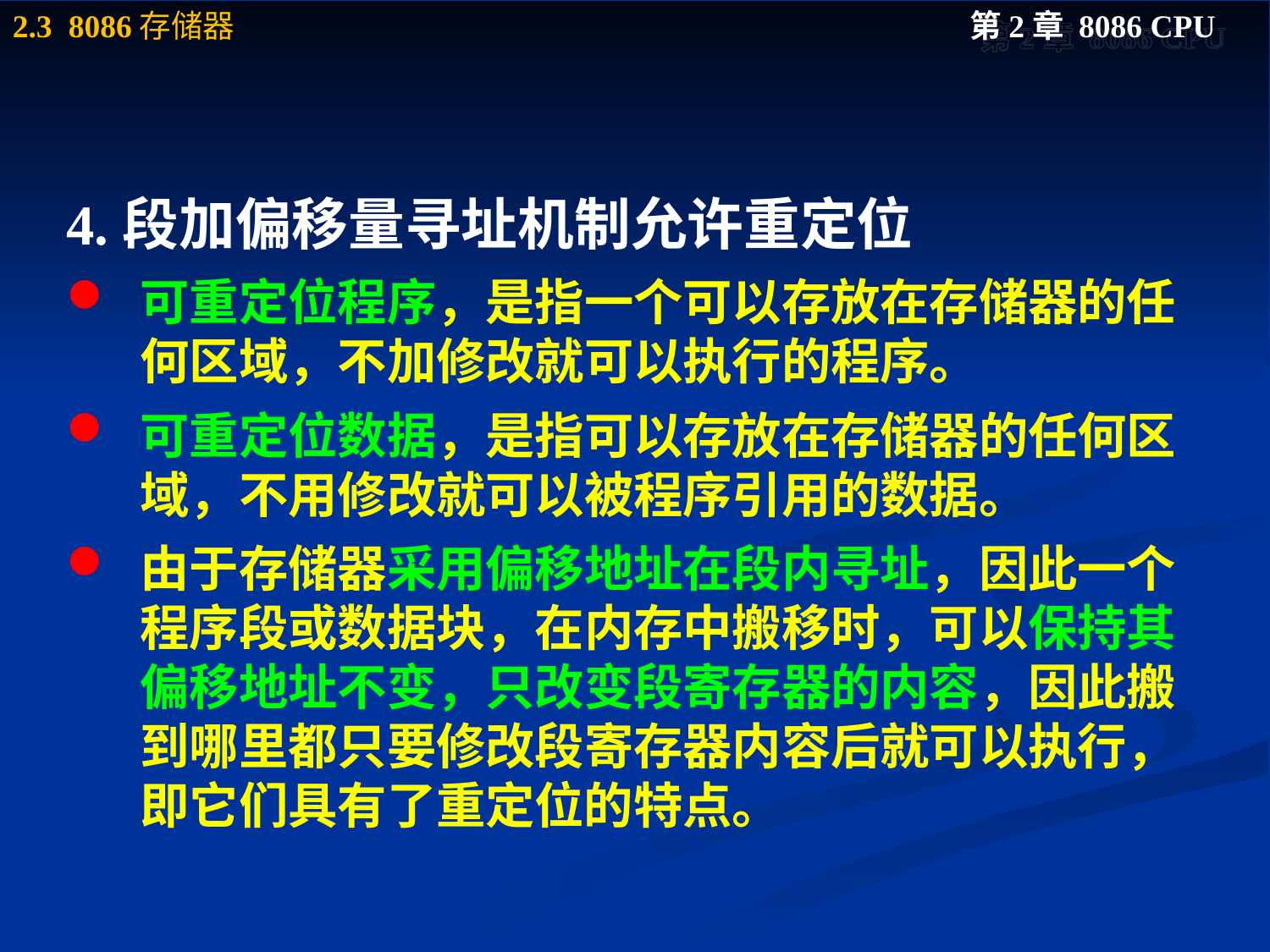

#
4.段加偏移量寻址机制允许重定位
可重定位程序，是指一个可以存放在存储器的任何区域，不加修改就可以执行的程序。
可重定位数据，是指可以存放在存储器的任何区域，不用修改就可以被程序引用的数据。
由于存储器采用偏移地址在段内寻址，因此一个程序段或数据块，在内存中搬移时，可以保持其偏移地址不变，只改变段寄存器的内容，因此搬到哪里都只要修改段寄存器内容后就可以执行，即它们具有了重定位的特点。